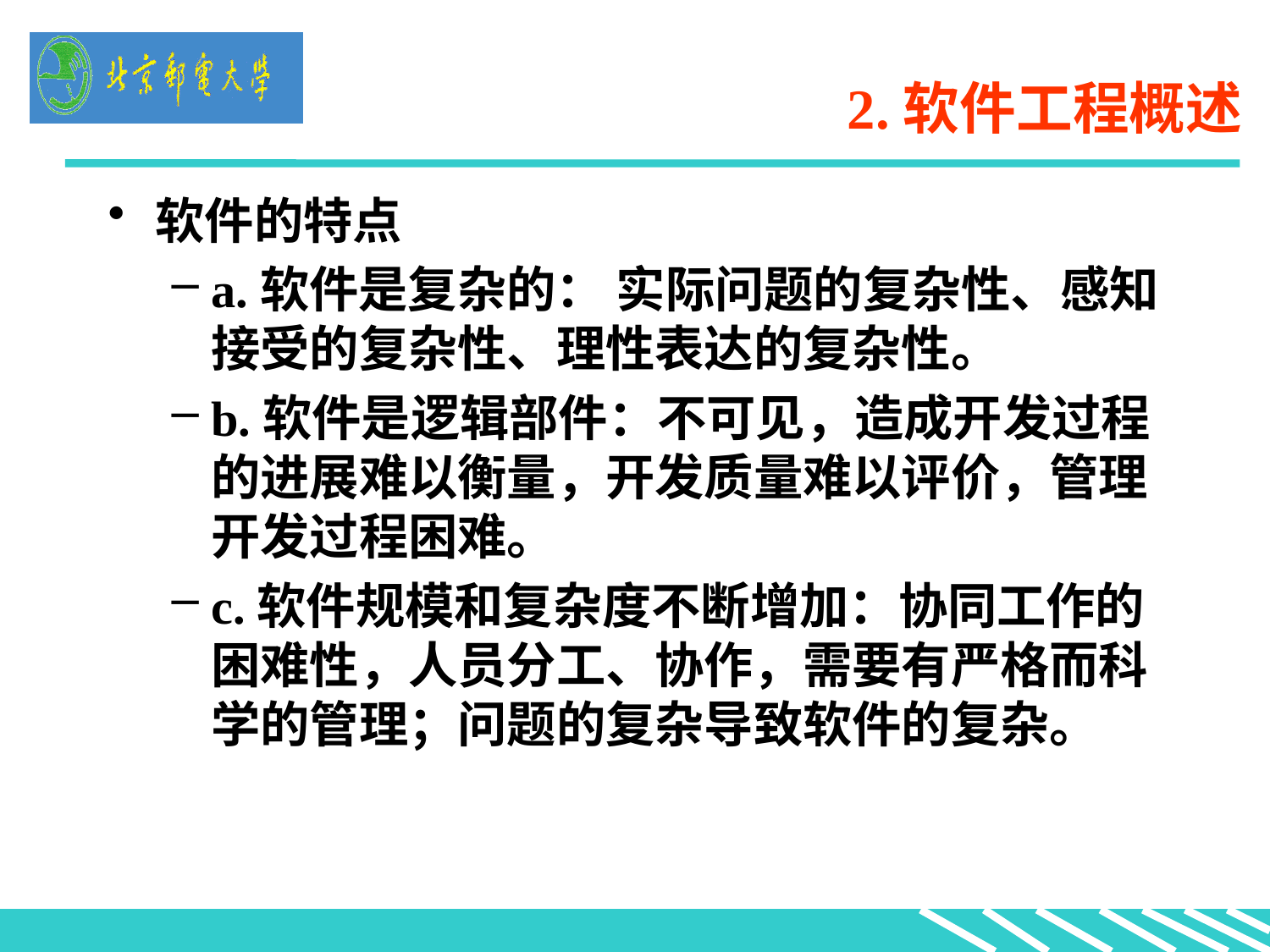

# 2.软件工程概述
软件的特点
a.软件是复杂的： 实际问题的复杂性、感知接受的复杂性、理性表达的复杂性。
b.软件是逻辑部件：不可见，造成开发过程的进展难以衡量，开发质量难以评价，管理开发过程困难。
c.软件规模和复杂度不断增加：协同工作的困难性，人员分工、协作，需要有严格而科学的管理；问题的复杂导致软件的复杂。

15